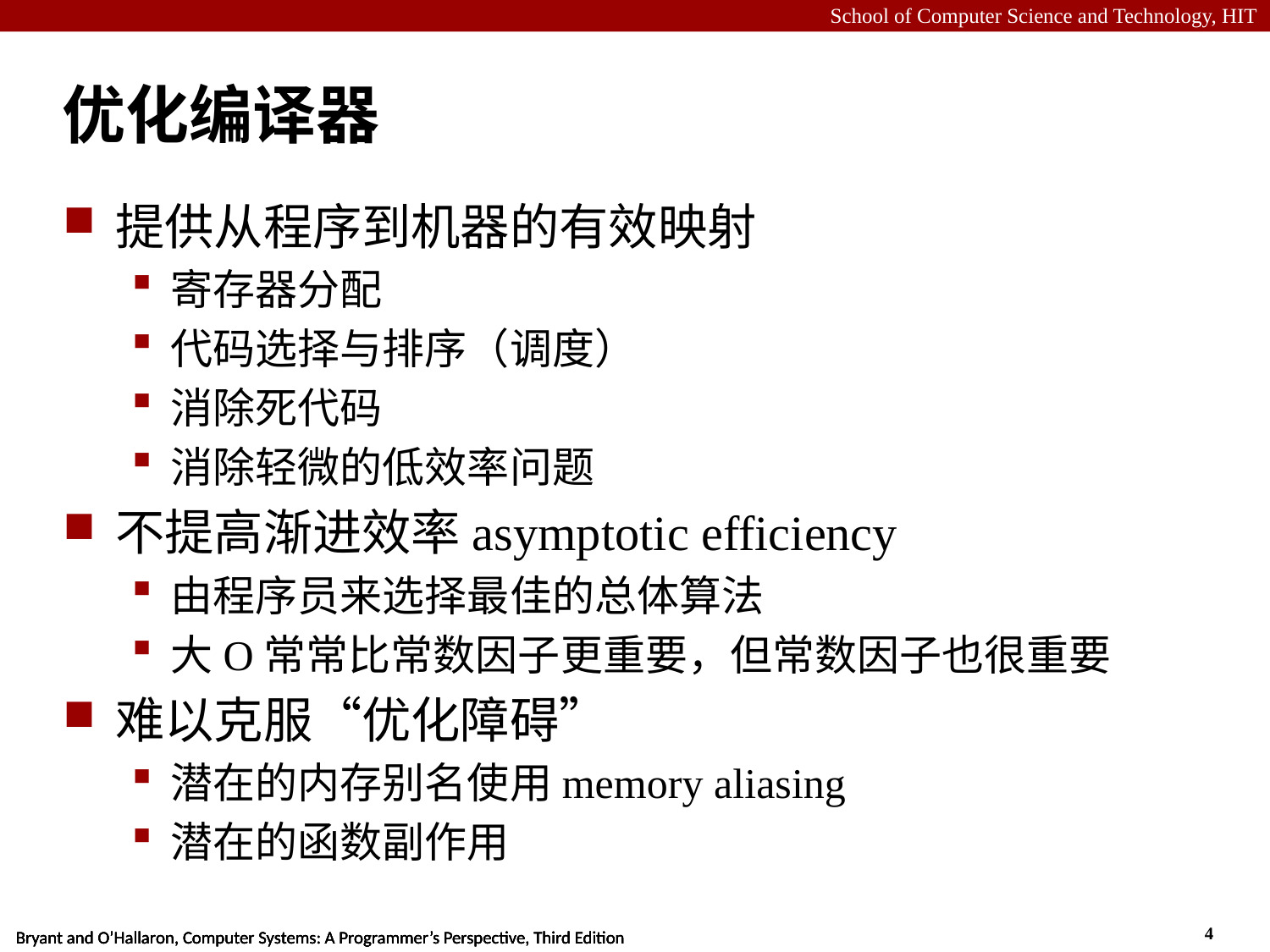

# 优化编译器
提供从程序到机器的有效映射
寄存器分配
代码选择与排序（调度）
消除死代码
消除轻微的低效率问题
不提高渐进效率asymptotic efficiency
由程序员来选择最佳的总体算法
大O常常比常数因子更重要，但常数因子也很重要
难以克服“优化障碍”
潜在的内存别名使用memory aliasing
潜在的函数副作用